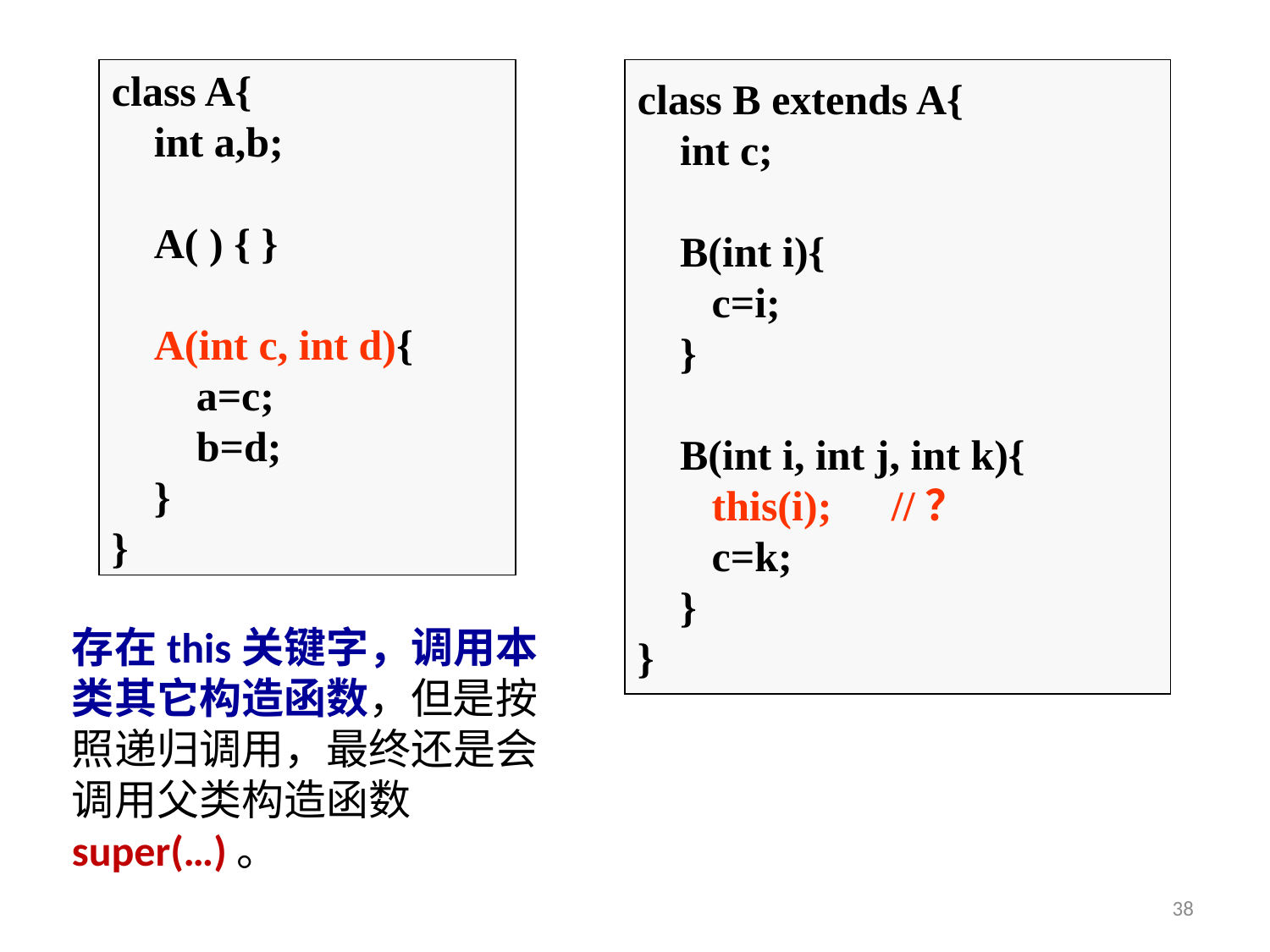

class A{
    int a,b;

    A( ) { }

    A(int c, int d){
        a=c;
        b=d;
    }
}

class B extends A{
    int c;

    B(int i){
       c=i;
    }

    B(int i, int j, int k){
       this(i);	//？
       c=k;
    }
}

存在this关键字，调用本类其它构造函数，但是按照递归调用，最终还是会调用父类构造函数super(…)。
38